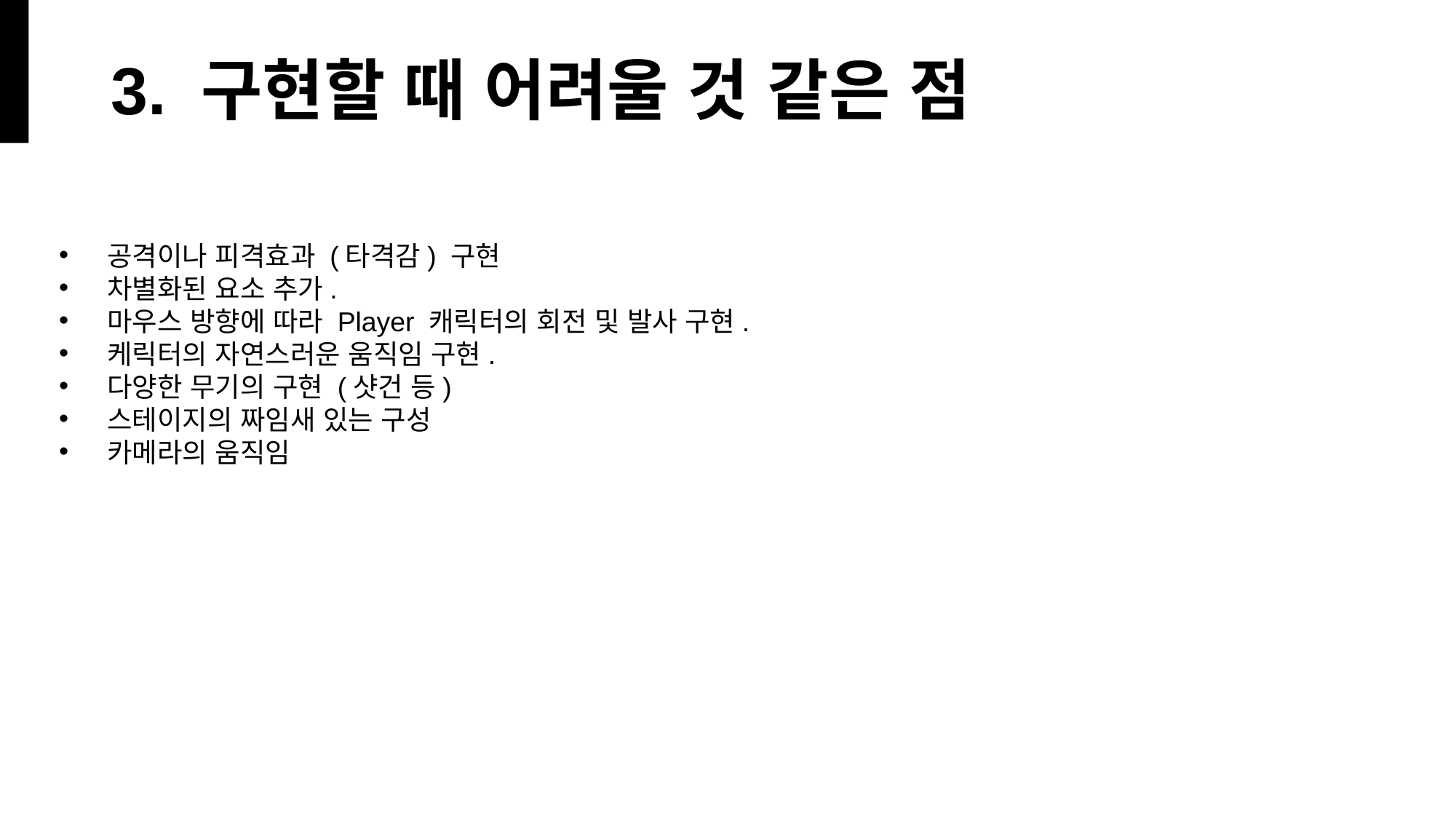

# 3. 구현할 때 어려울 것 같은 점
 공격이나 피격효과 (타격감) 구현
 차별화된 요소 추가.
 마우스 방향에 따라 Player 캐릭터의 회전 및 발사 구현.
 케릭터의 자연스러운 움직임 구현.
 다양한 무기의 구현 (샷건 등)
 스테이지의 짜임새 있는 구성
 카메라의 움직임